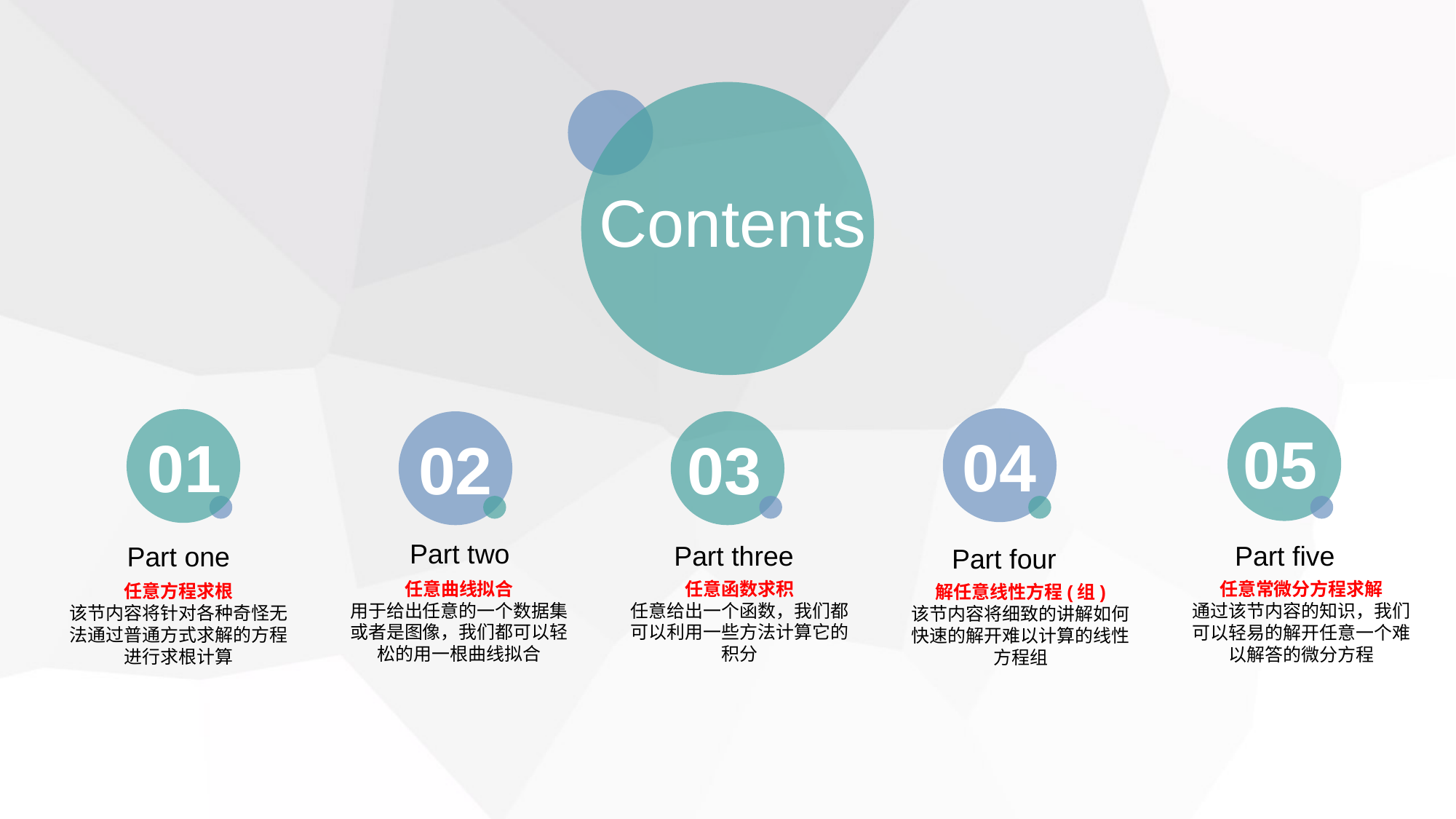

Contents

05
04
01
02
03

Part two
Part three
Part five
Part one
Part four
任意曲线拟合
用于给出任意的一个数据集或者是图像，我们都可以轻松的用一根曲线拟合
任意函数求积
任意给出一个函数，我们都可以利用一些方法计算它的积分
任意常微分方程求解
通过该节内容的知识，我们可以轻易的解开任意一个难以解答的微分方程
任意方程求根
该节内容将针对各种奇怪无法通过普通方式求解的方程进行求根计算
解任意线性方程(组)
该节内容将细致的讲解如何快速的解开难以计算的线性方程组